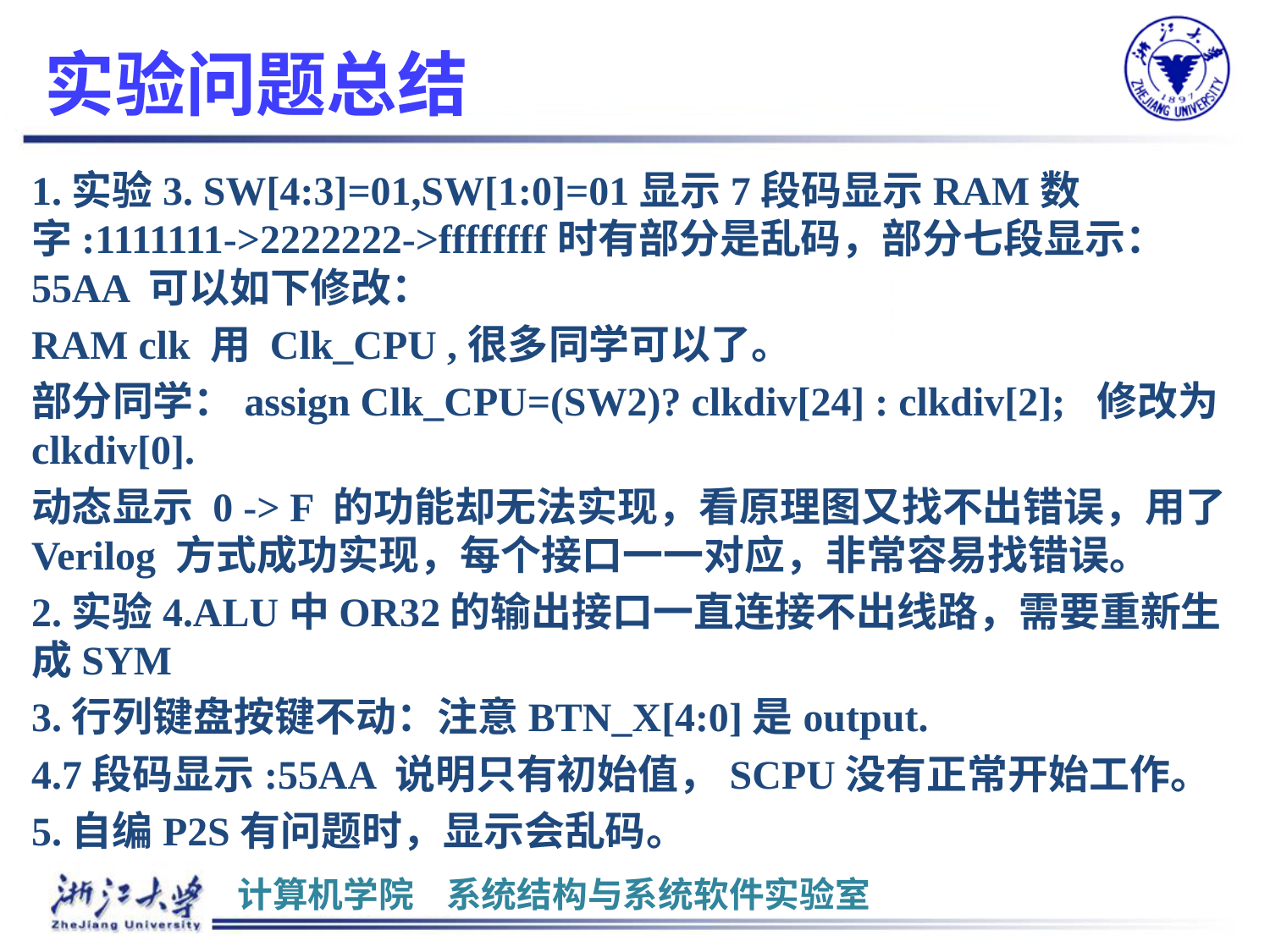

# 实验问题总结
1.实验3. SW[4:3]=01,SW[1:0]=01显示7段码显示RAM数字:1111111->2222222->ffffffff时有部分是乱码，部分七段显示：55AA 可以如下修改：
RAM clk 用 Clk_CPU ,很多同学可以了。
部分同学：assign Clk_CPU=(SW2)? clkdiv[24] : clkdiv[2];  修改为  clkdiv[0].
动态显示 0 -> F 的功能却无法实现，看原理图又找不出错误，用了 Verilog 方式成功实现，每个接口一一对应，非常容易找错误。
2.实验4.ALU中OR32的输出接口一直连接不出线路，需要重新生成SYM
3.行列键盘按键不动：注意BTN_X[4:0]是output.
4.7段码显示:55AA 说明只有初始值，SCPU没有正常开始工作。
5.自编P2S有问题时，显示会乱码。